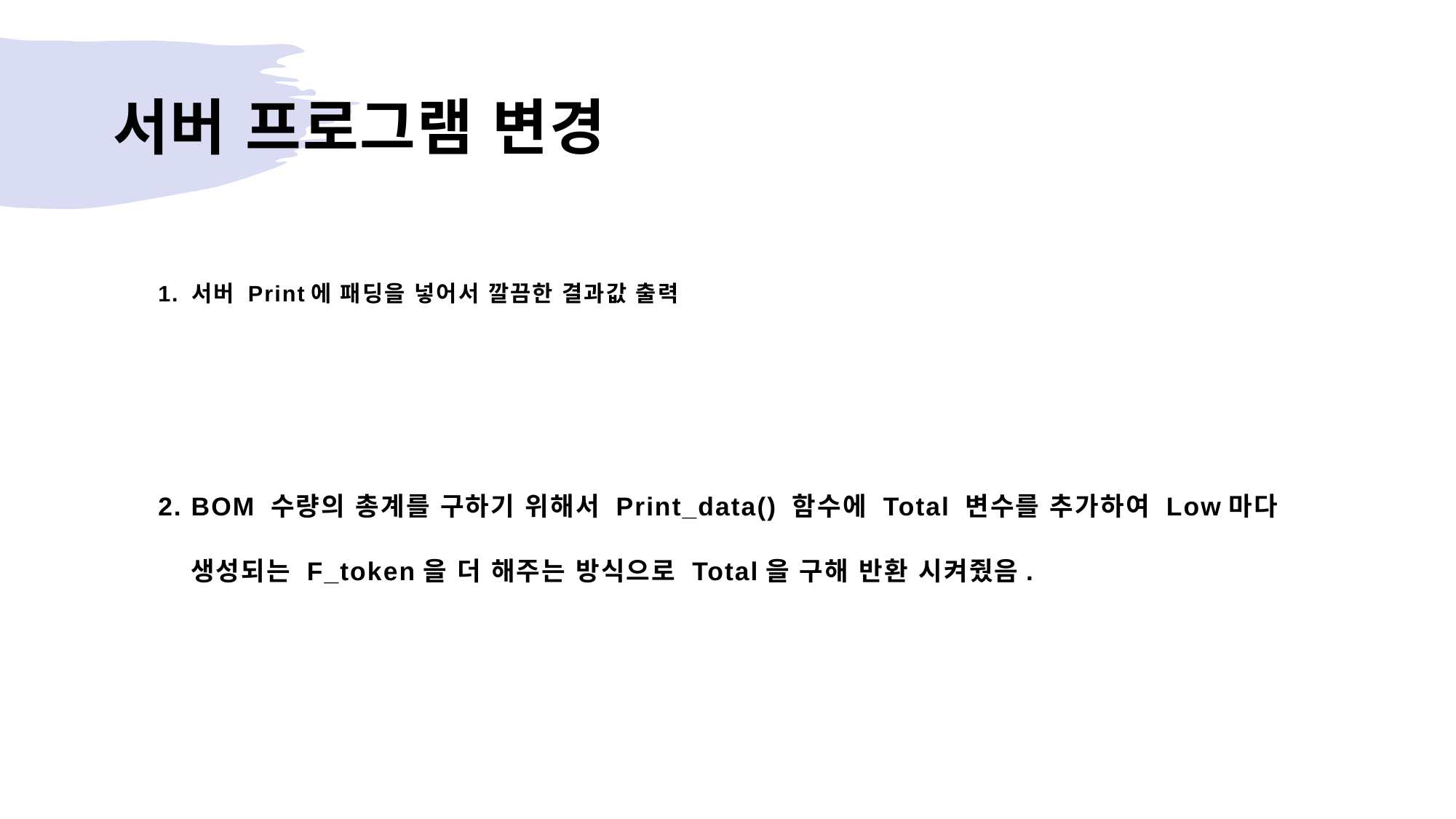

# 서버 프로그램 변경
1. 서버 Print에 패딩을 넣어서 깔끔한 결과값 출력
2. BOM 수량의 총계를 구하기 위해서 Print_data() 함수에 Total 변수를 추가하여 Low마다

   생성되는 F_token을 더 해주는 방식으로 Total을 구해 반환 시켜줬음.